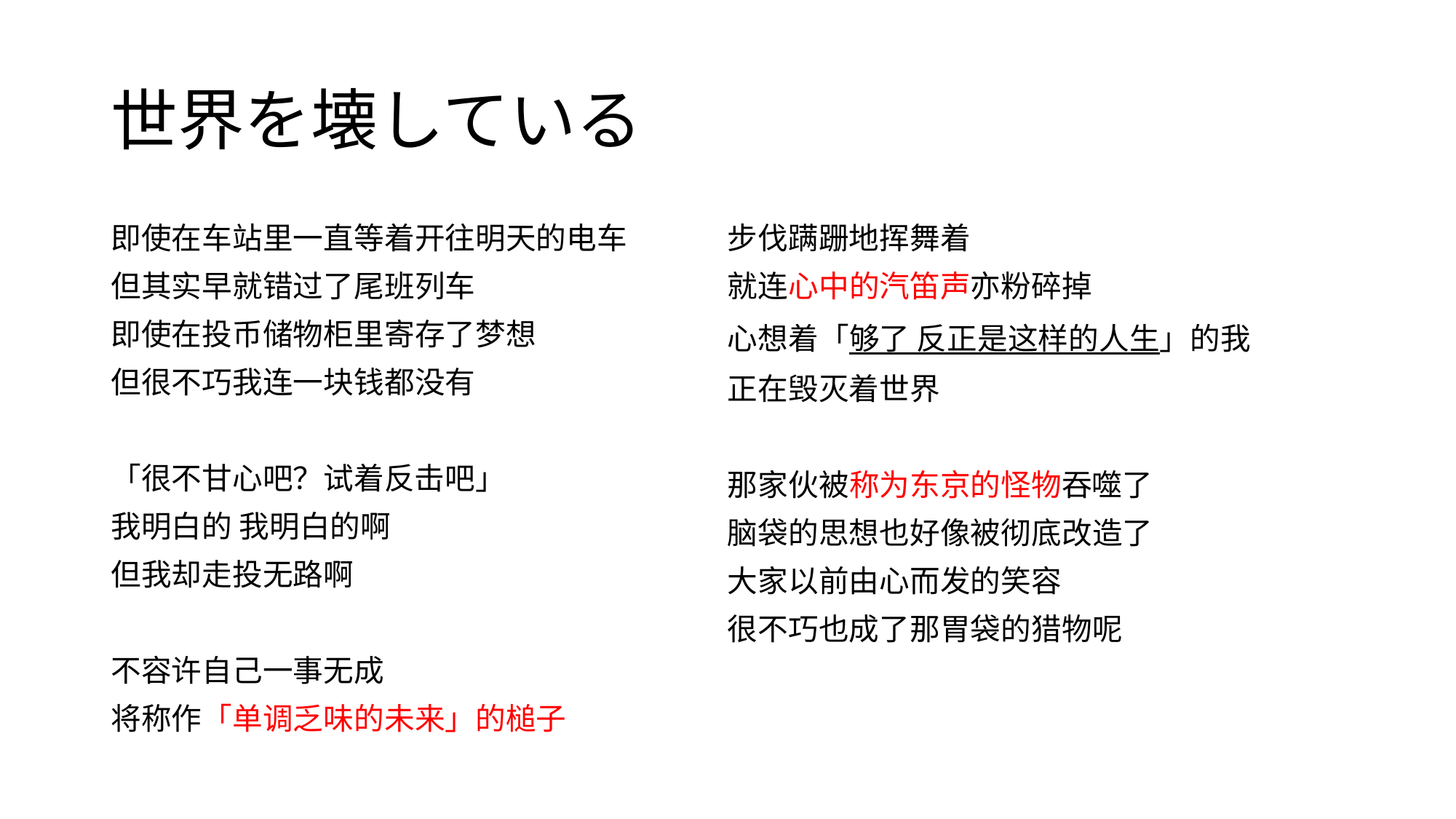

# 世界を壊している
即使在车站里一直等着开往明天的电车
但其实早就错过了尾班列车
即使在投币储物柜里寄存了梦想
但很不巧我连一块钱都没有

「很不甘心吧？试着反击吧」
我明白的 我明白的啊
但我却走投无路啊

不容许自己一事无成
将称作「单调乏味的未来」的槌子
步伐蹒跚地挥舞着
就连心中的汽笛声亦粉碎掉
心想着「够了 反正是这样的人生」的我
正在毁灭着世界

那家伙被称为东京的怪物吞噬了
脑袋的思想也好像被彻底改造了
大家以前由心而发的笑容
很不巧也成了那胃袋的猎物呢